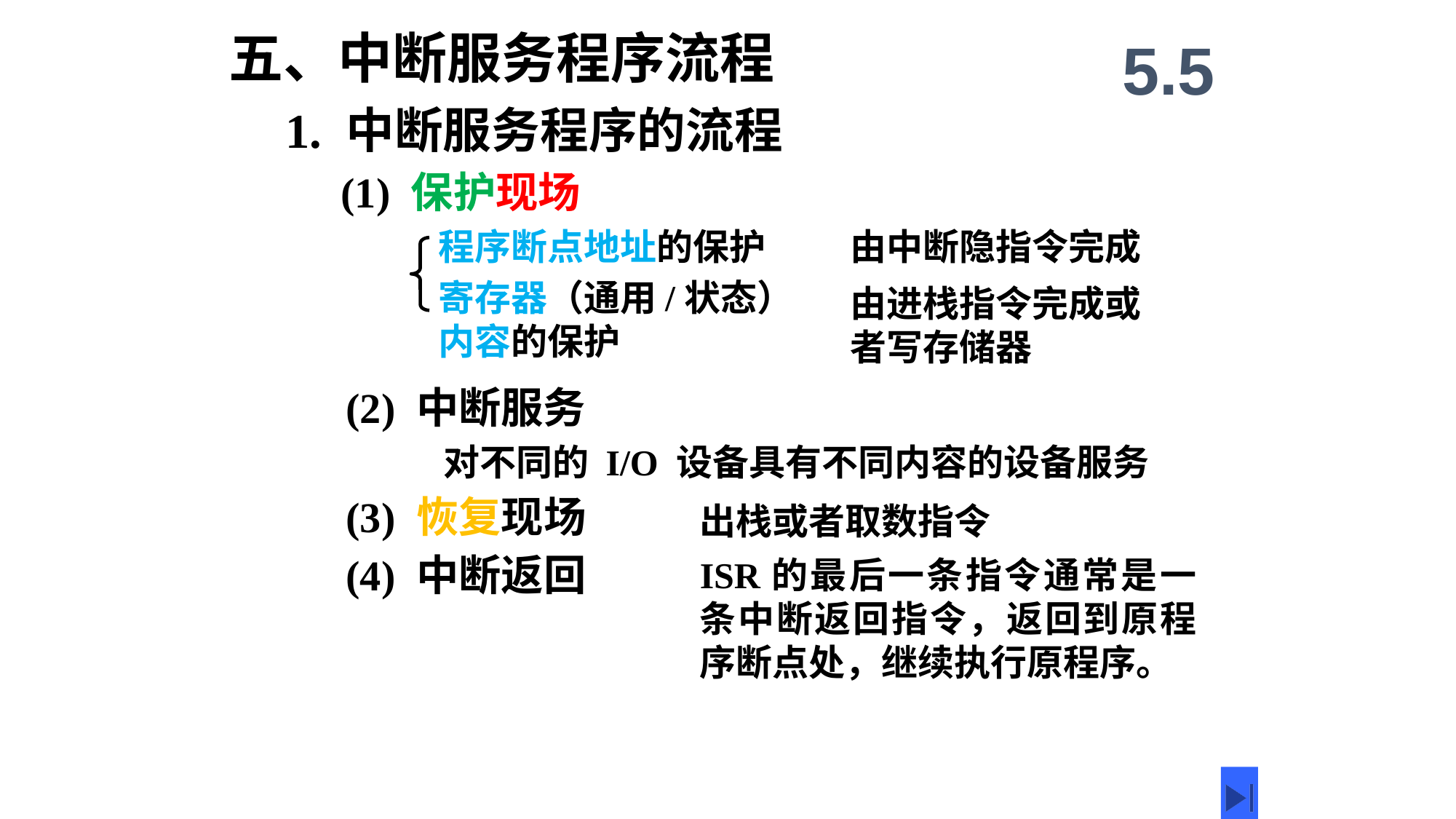

五、中断服务程序流程
5.5
1. 中断服务程序的流程
(1) 保护现场
程序断点地址的保护
寄存器（通用/状态）内容的保护
由中断隐指令完成

由进栈指令完成或者写存储器
(2) 中断服务
对不同的 I/O 设备具有不同内容的设备服务
(3) 恢复现场
出栈或者取数指令
(4) 中断返回
ISR的最后一条指令通常是一条中断返回指令，返回到原程序断点处，继续执行原程序。